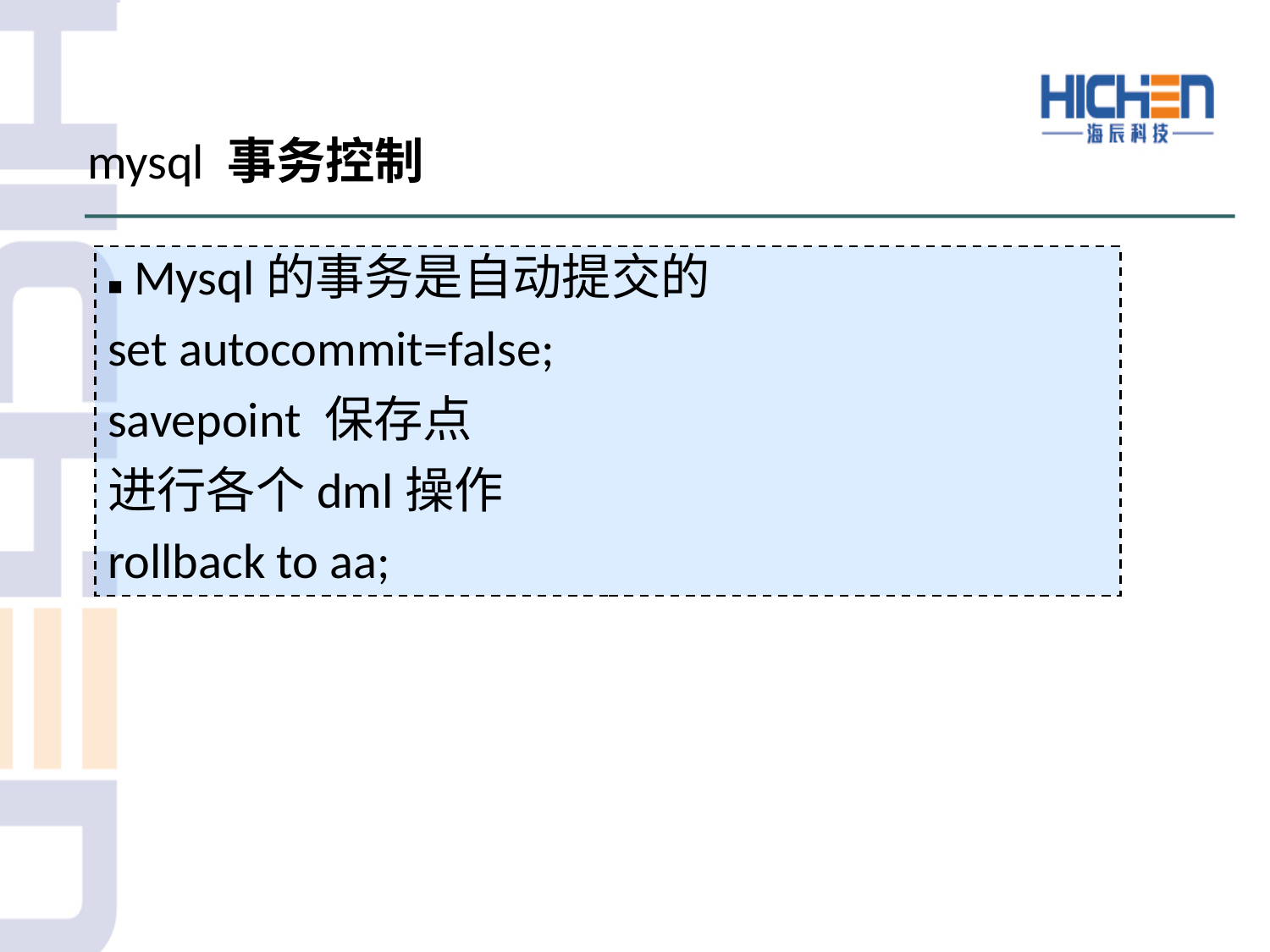

mysql 事务控制

■ Mysql的事务是自动提交的
set autocommit=false;
savepoint 保存点
进行各个dml操作
rollback to aa;